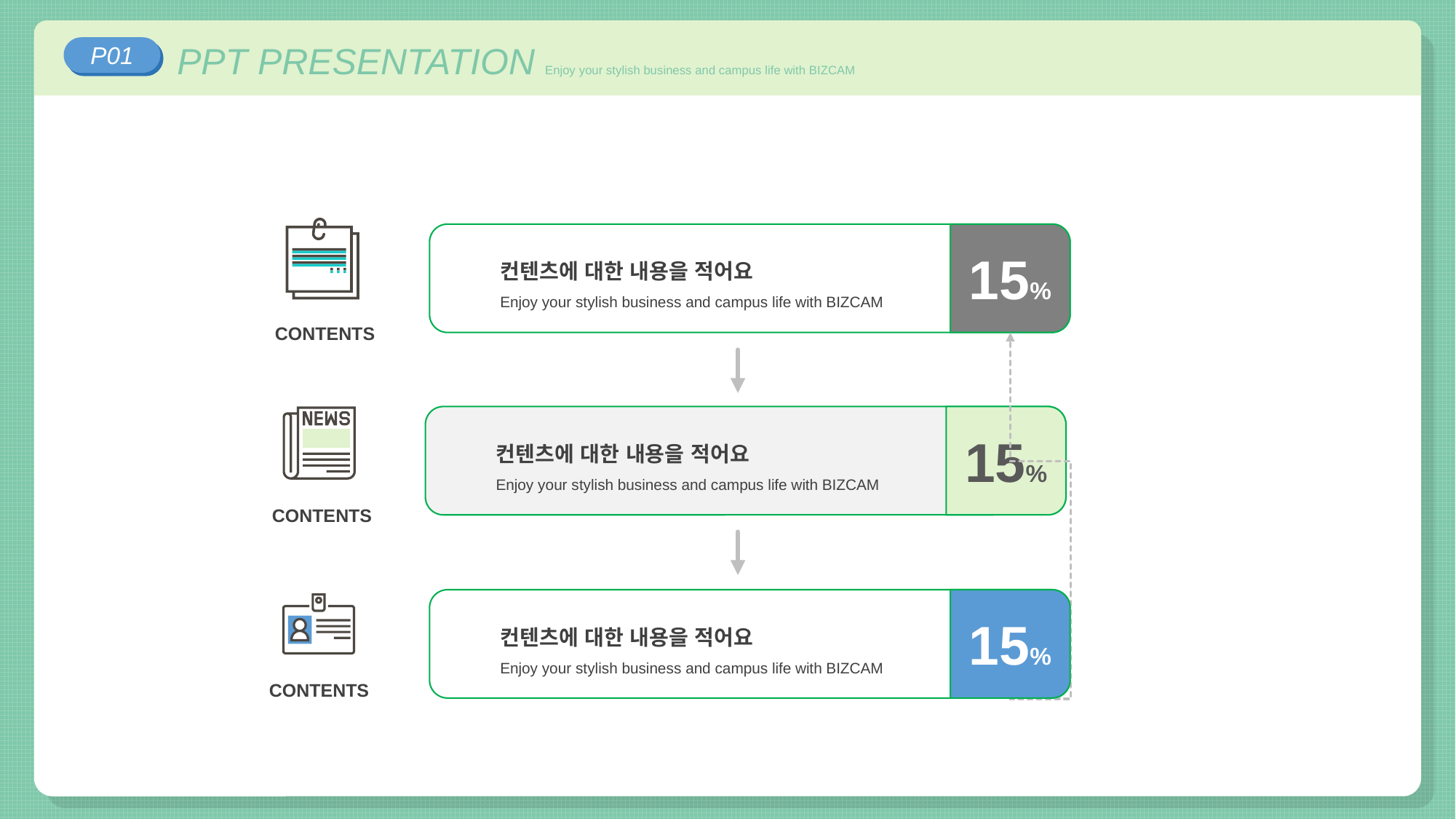

PPT PRESENTATION Enjoy your stylish business and campus life with BIZCAM
P01

컨텐츠에 대한 내용을 적어요
Enjoy your stylish business and campus life with BIZCAM
15%
CONTENTS

컨텐츠에 대한 내용을 적어요
Enjoy your stylish business and campus life with BIZCAM
15%
CONTENTS

컨텐츠에 대한 내용을 적어요
Enjoy your stylish business and campus life with BIZCAM

15%
CONTENTS